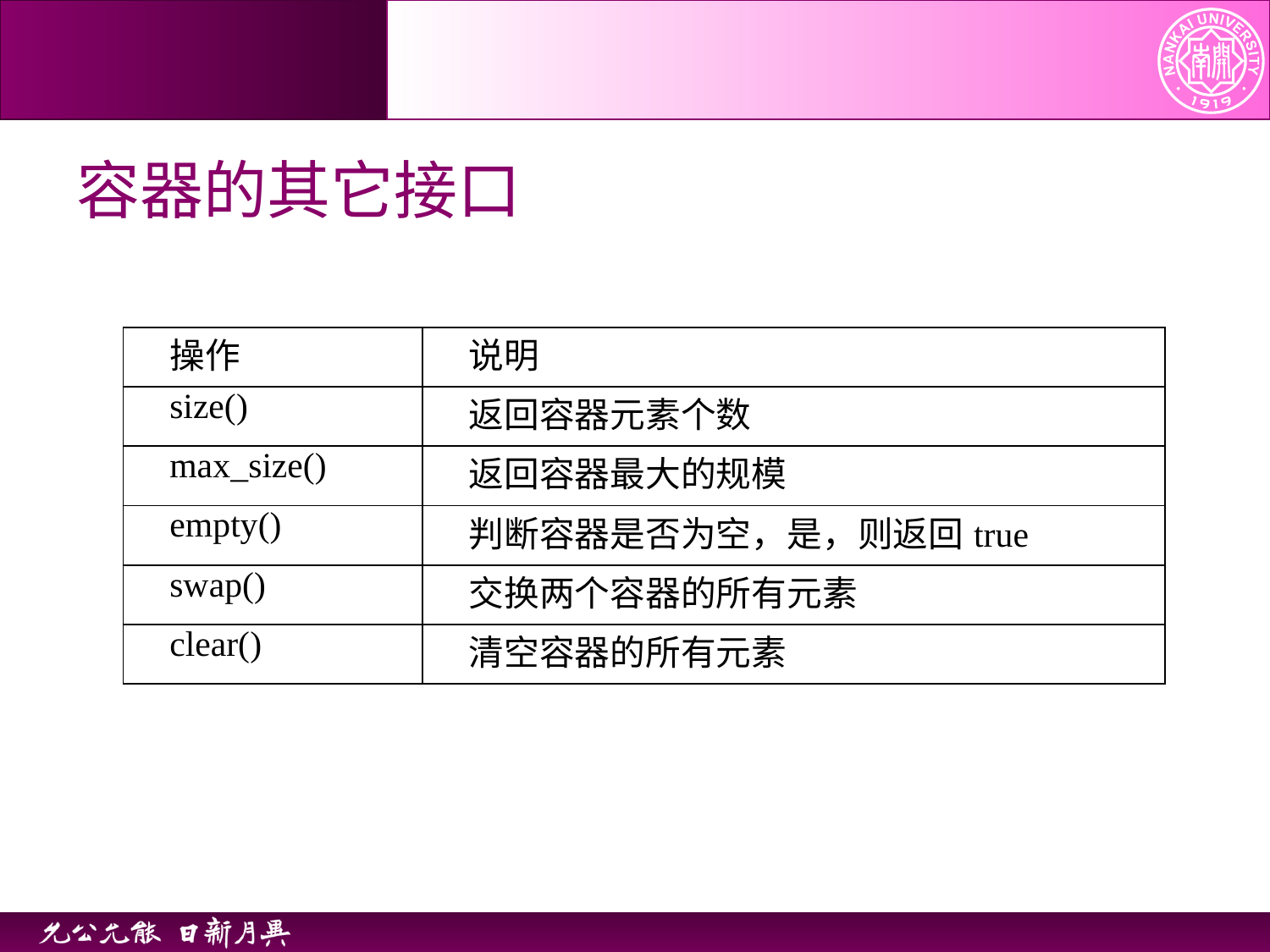

# 容器的其它接口
| 操作 | 说明 |
| --- | --- |
| size() | 返回容器元素个数 |
| max\_size() | 返回容器最大的规模 |
| empty() | 判断容器是否为空，是，则返回true |
| swap() | 交换两个容器的所有元素 |
| clear() | 清空容器的所有元素 |